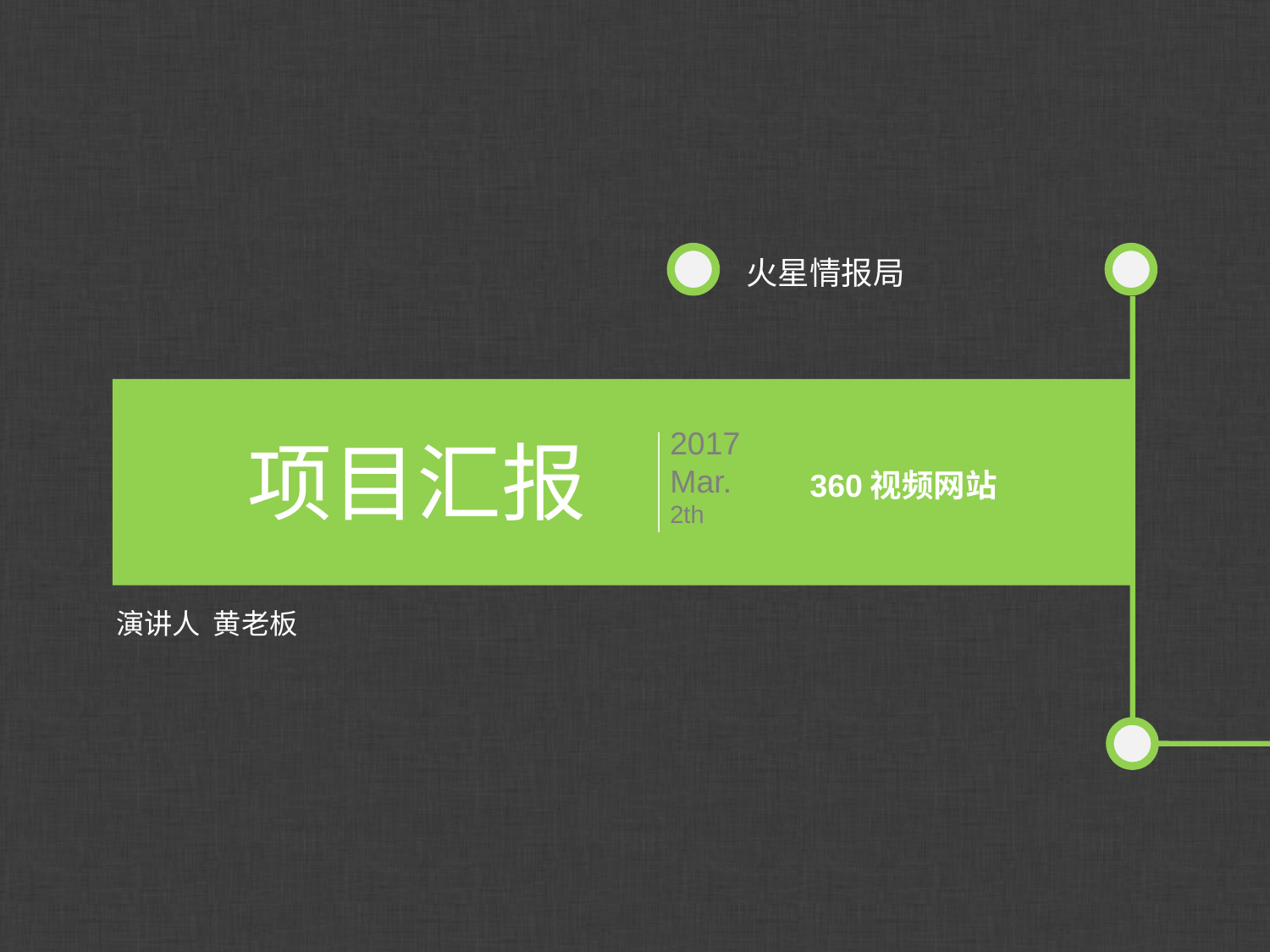

火星情报局

# 项目汇报

2017
Mar.
2th

360视频网站
演讲人  黄老板